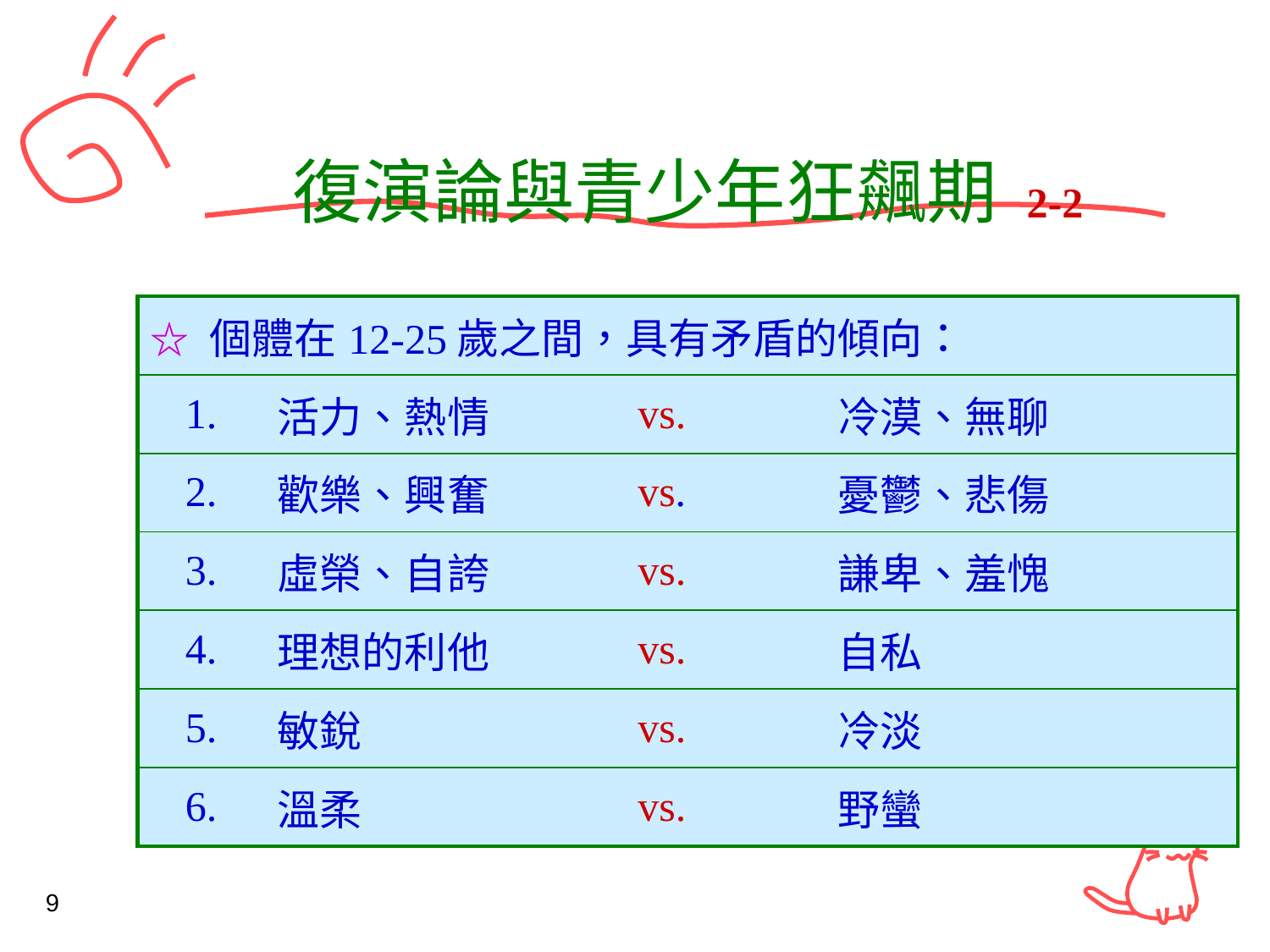

# 復演論與青少年狂飆期  2-2
| ☆ 個體在12-25歲之間，具有矛盾的傾向： |  |  |  |
| --- | --- | --- | --- |
| 1. | 活力、熱情 | vs. | 冷漠、無聊 |
| 2. | 歡樂、興奮 | vs. | 憂鬱、悲傷 |
| 3. | 虛榮、自誇 | vs. | 謙卑、羞愧 |
| 4. | 理想的利他 | vs. | 自私 |
| 5. | 敏銳 | vs. | 冷淡 |
| 6. | 溫柔 | vs. | 野蠻 |
9